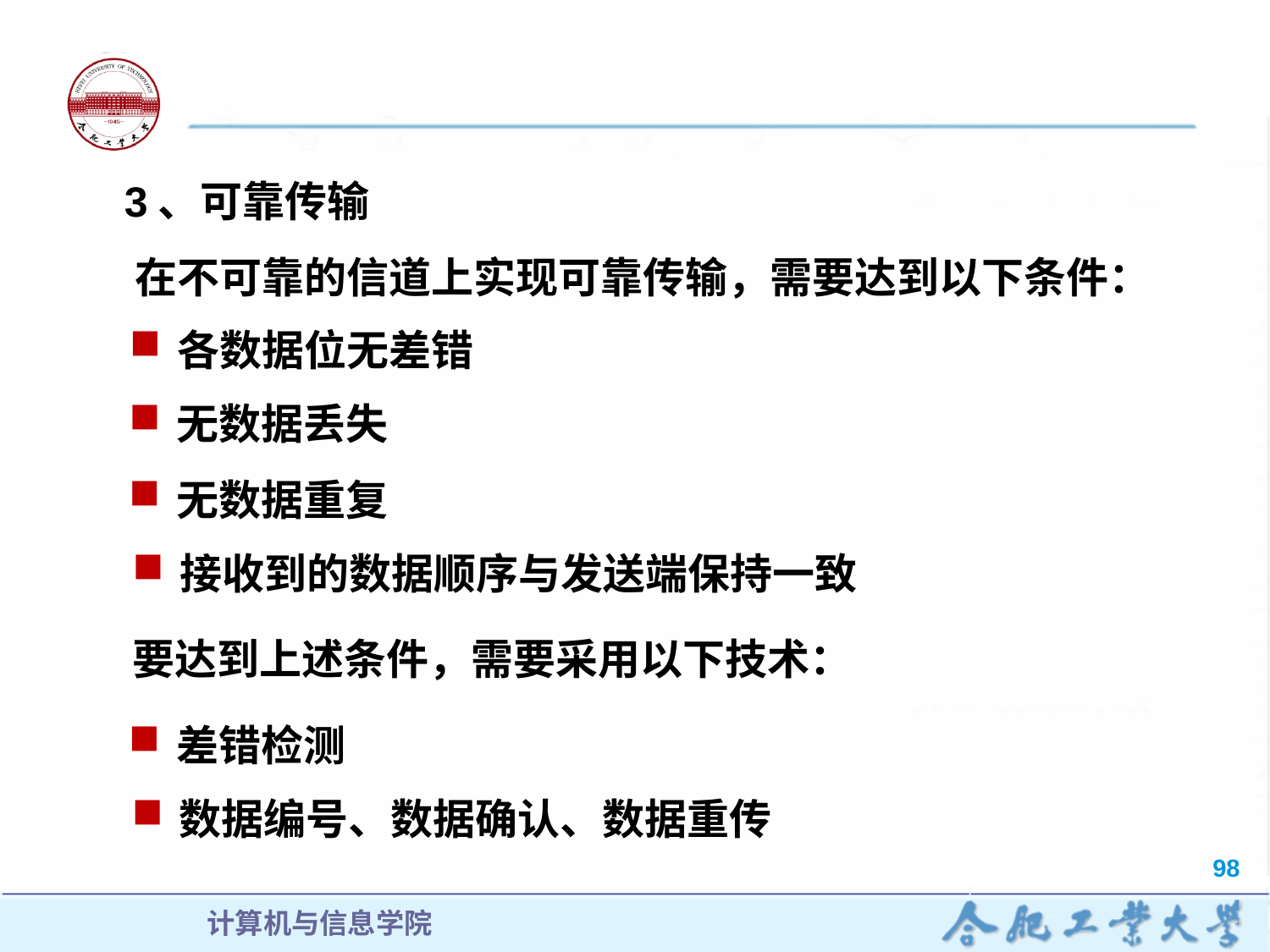

3、可靠传输
在不可靠的信道上实现可靠传输，需要达到以下条件：
各数据位无差错
无数据丢失
无数据重复
接收到的数据顺序与发送端保持一致
要达到上述条件，需要采用以下技术：
差错检测
数据编号、数据确认、数据重传